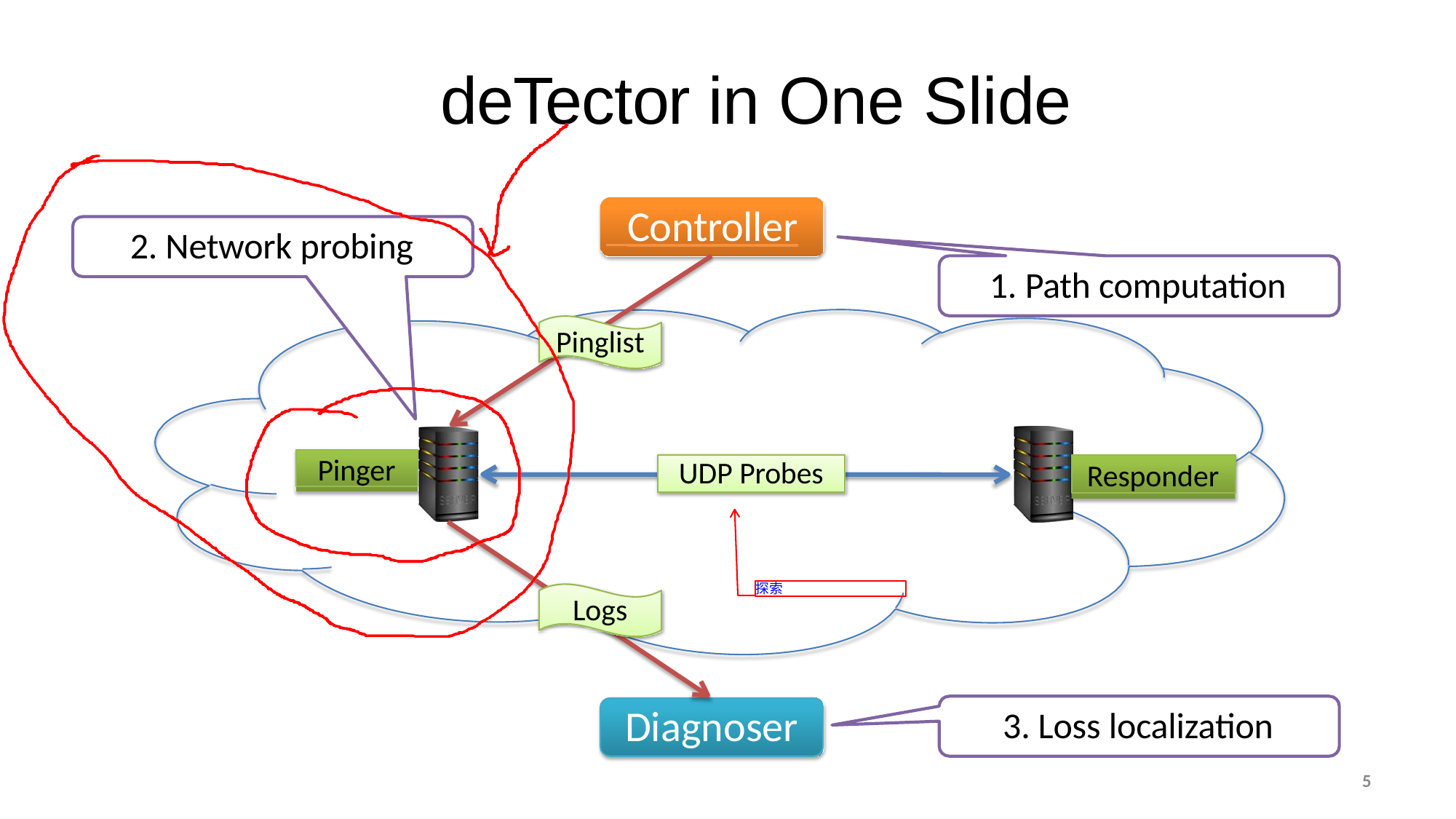

# deTector in One Slide

  Controller

2. Network probing

1. Path computation

Pinglist

Pinger

UDP Probes

Responder

探索

Logs

Diagnoser

3. Loss localization
5